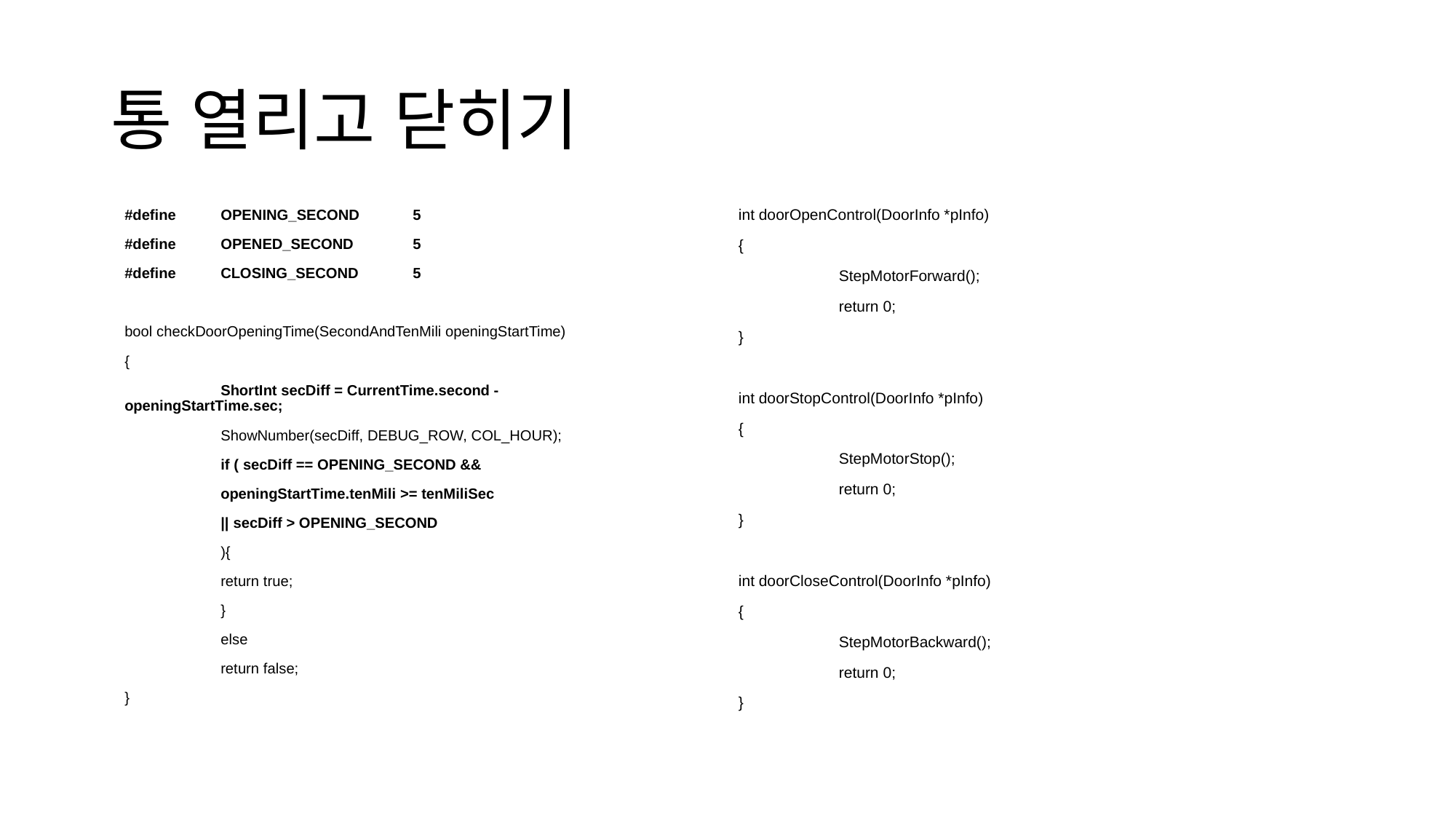

# 통 열리고 닫히기
int doorOpenControl(DoorInfo *pInfo)
{
	StepMotorForward();
	return 0;
}

int doorStopControl(DoorInfo *pInfo)
{
	StepMotorStop();
	return 0;
}

int doorCloseControl(DoorInfo *pInfo)
{
	StepMotorBackward();
	return 0;
}
#define	OPENING_SECOND		5
#define	OPENED_SECOND			5
#define	CLOSING_SECOND		5

bool checkDoorOpeningTime(SecondAndTenMili openingStartTime)
{
	ShortInt secDiff = CurrentTime.second - openingStartTime.sec;
	ShowNumber(secDiff, DEBUG_ROW, COL_HOUR);
	if ( secDiff == OPENING_SECOND &&
		openingStartTime.tenMili >= tenMiliSec
		|| secDiff > OPENING_SECOND
		){
		return true;
		}
	else
		return false;
}